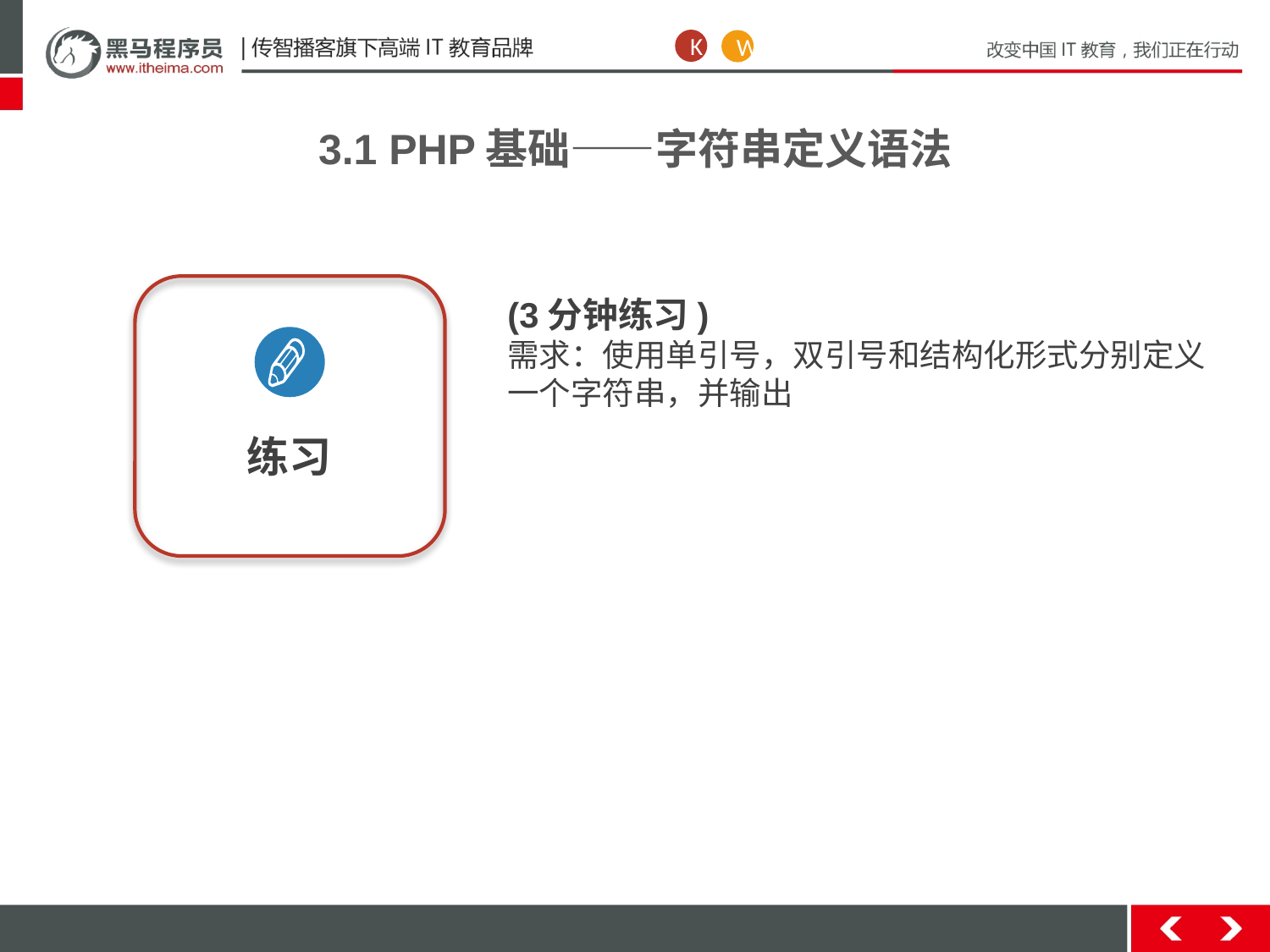

K
W
3.1 PHP基础——字符串定义语法

练习
(3分钟练习)
需求：使用单引号，双引号和结构化形式分别定义一个字符串，并输出